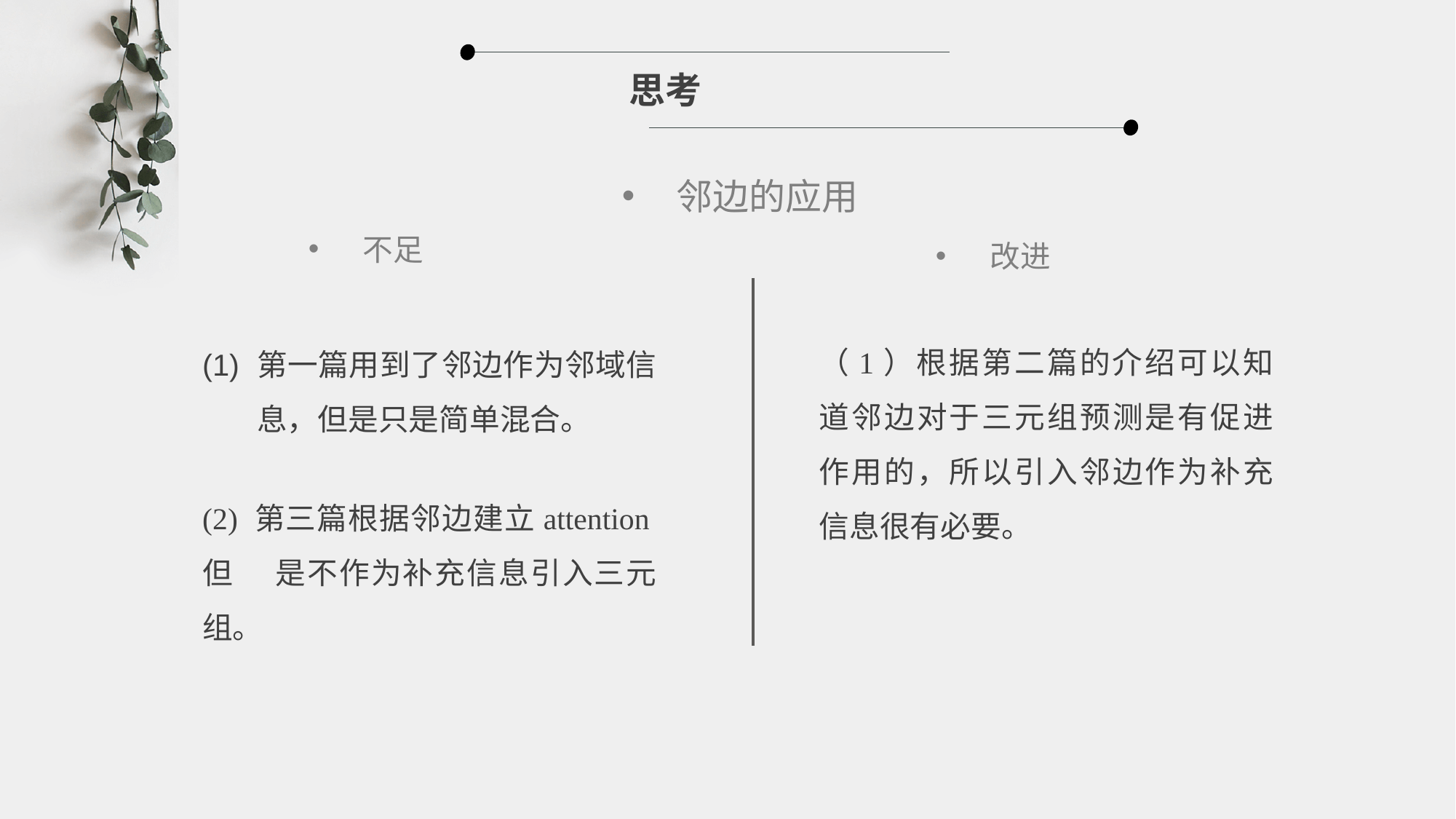

思考

邻边的应用
不足
改进
（1）根据第二篇的介绍可以知道邻边对于三元组预测是有促进作用的，所以引入邻边作为补充信息很有必要。
第一篇用到了邻边作为邻域信息，但是只是简单混合。
(2) 第三篇根据邻边建立attention但     是不作为补充信息引入三元组。